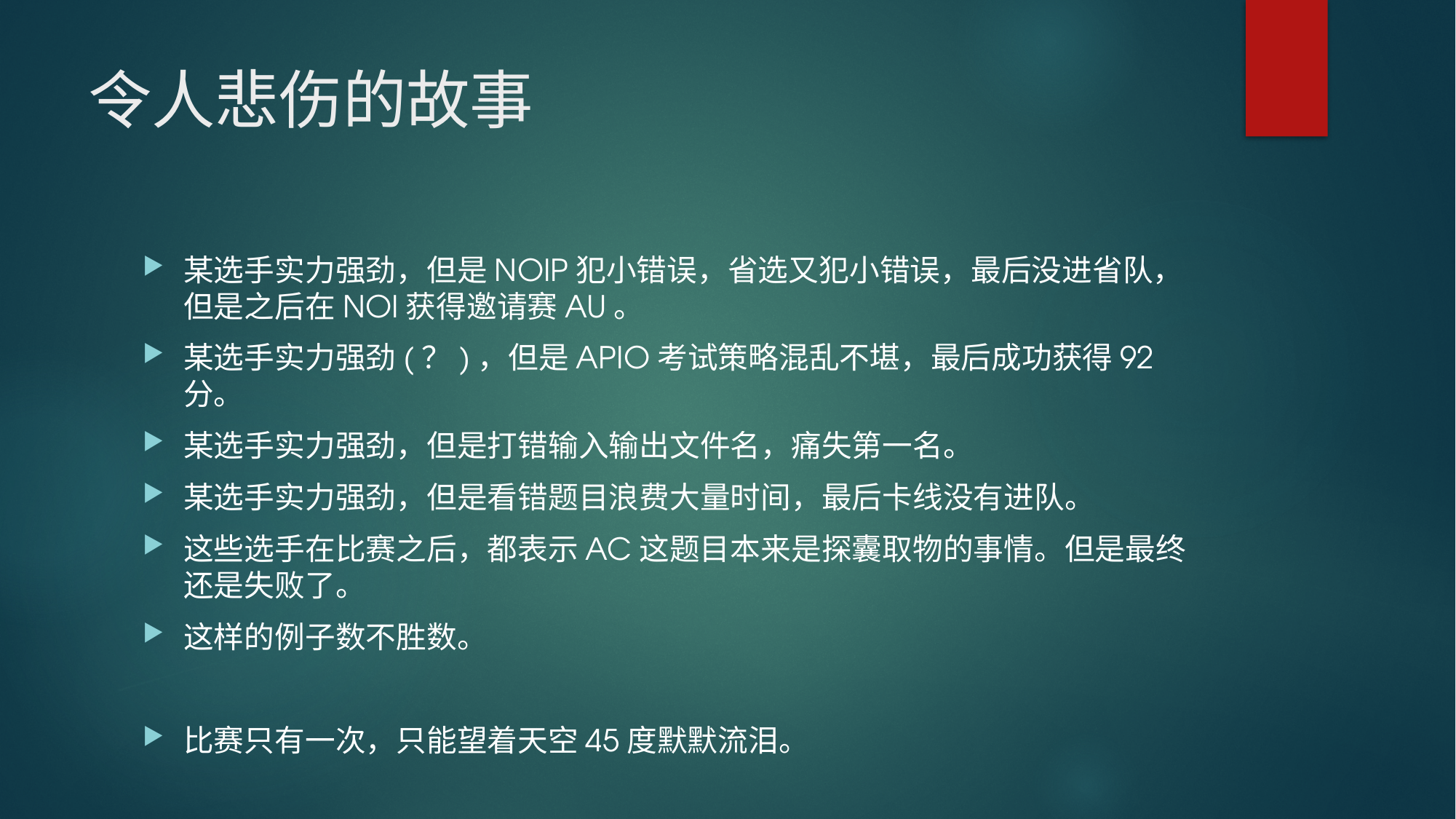

# 令人悲伤的故事
某选手实力强劲，但是NOIP犯小错误，省选又犯小错误，最后没进省队，但是之后在NOI获得邀请赛AU。
某选手实力强劲(？)，但是APIO考试策略混乱不堪，最后成功获得92分。
某选手实力强劲，但是打错输入输出文件名，痛失第一名。
某选手实力强劲，但是看错题目浪费大量时间，最后卡线没有进队。
这些选手在比赛之后，都表示AC这题目本来是探囊取物的事情。但是最终还是失败了。
这样的例子数不胜数。

比赛只有一次，只能望着天空45度默默流泪。